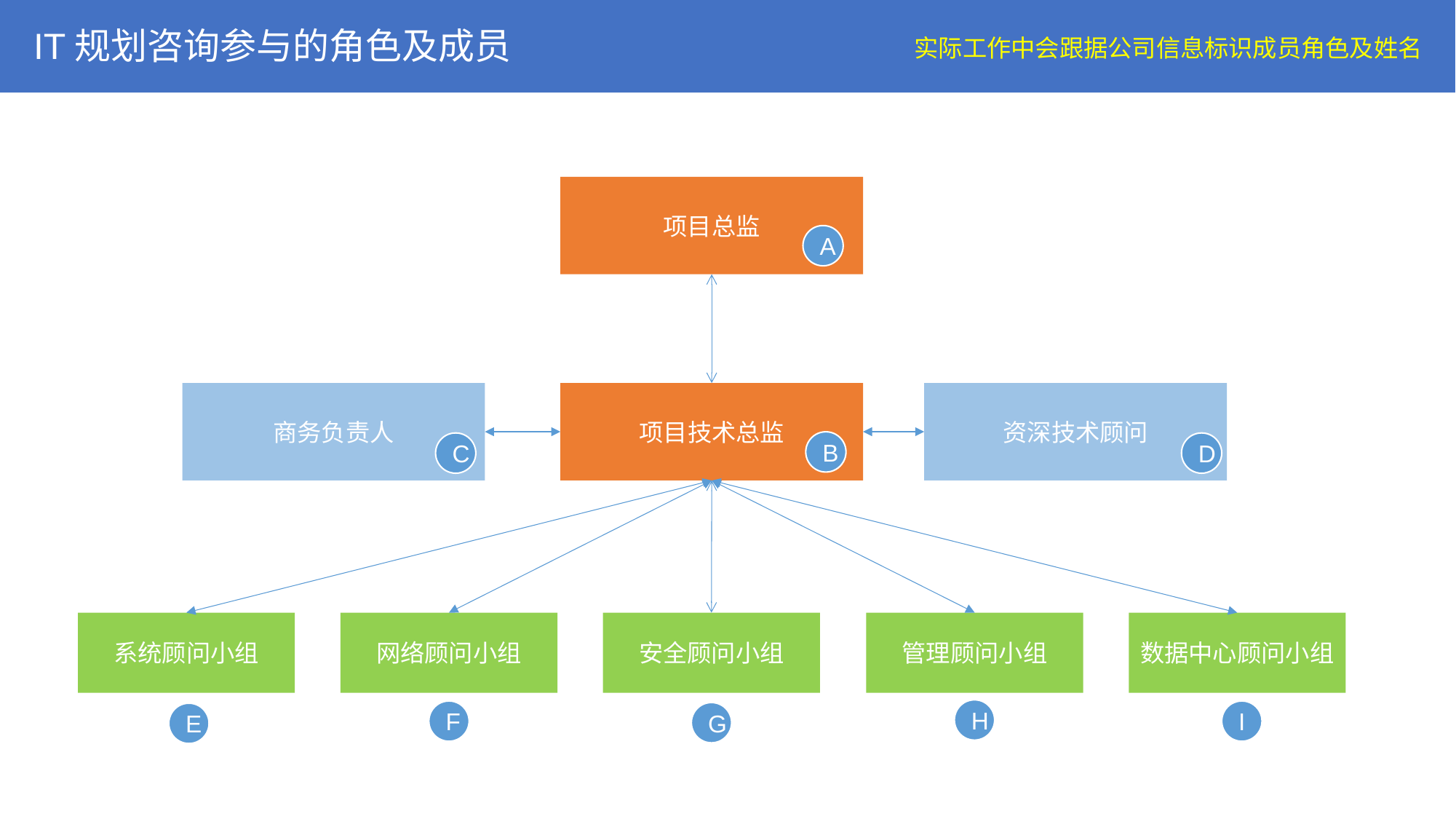

IT规划咨询参与的角色及成员
实际工作中会跟据公司信息标识成员角色及姓名
项目总监
A
商务负责人
资深技术顾问
项目技术总监
B
C
D
网络顾问小组
安全顾问小组
数据中心顾问小组
系统顾问小组
管理顾问小组
H
F
I
G
E